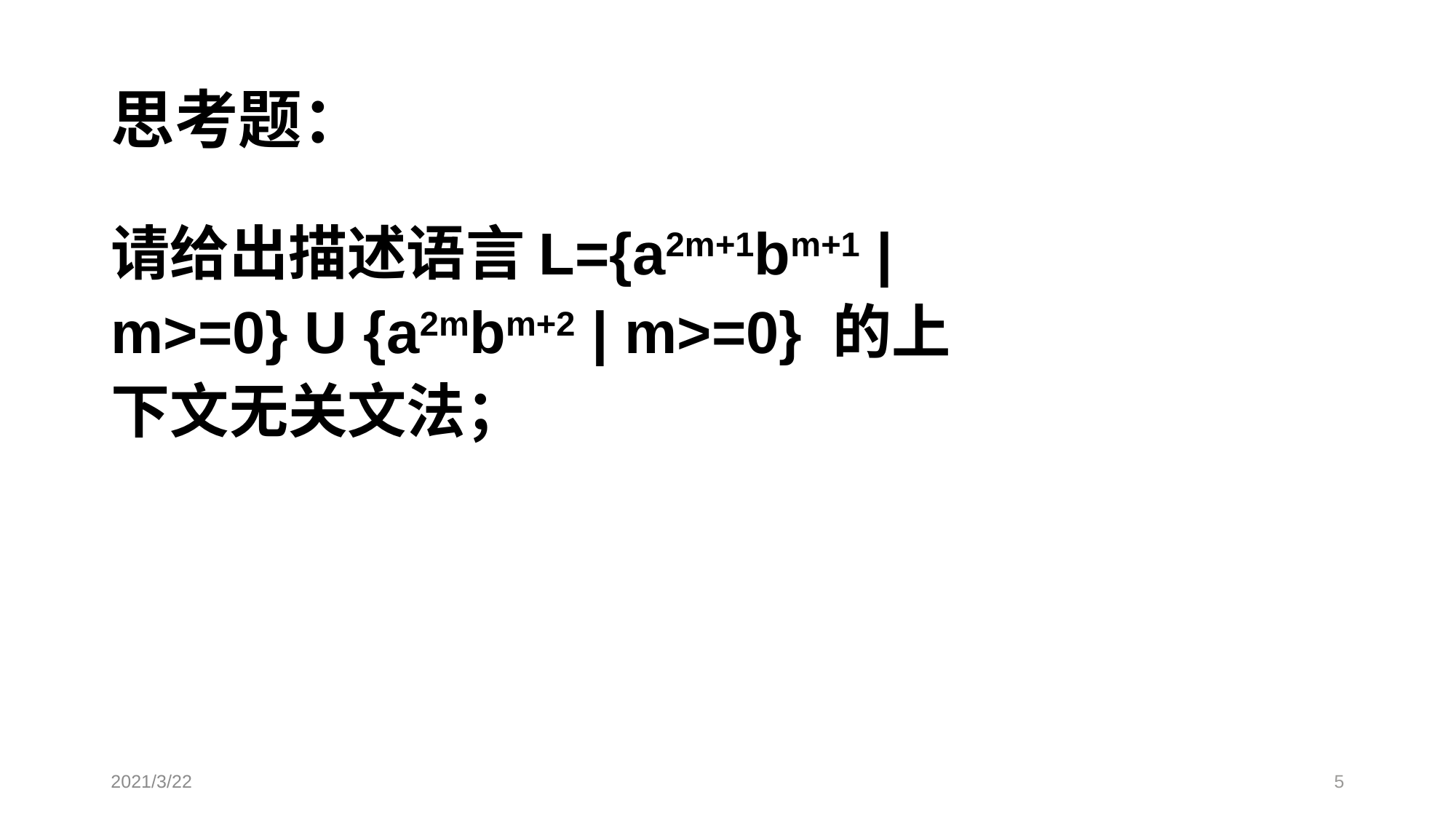

# 思考题：
请给出描述语言L={a2m+1bm+1 |
m>=0} U {a2mbm+2 | m>=0} 的上
下文无关文法；
2021/3/22
5